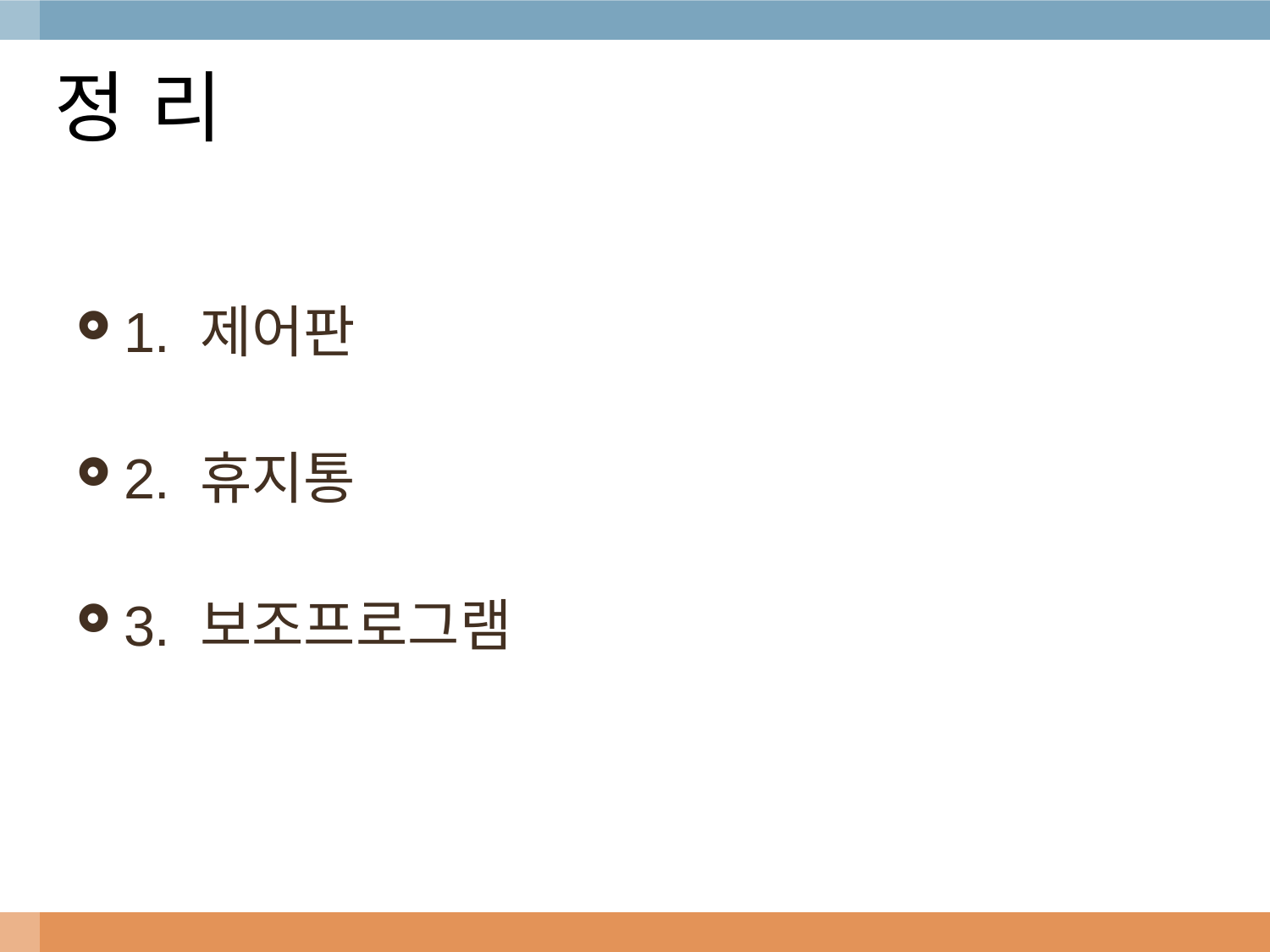

# 정 리
1. 제어판
2. 휴지통
3. 보조프로그램